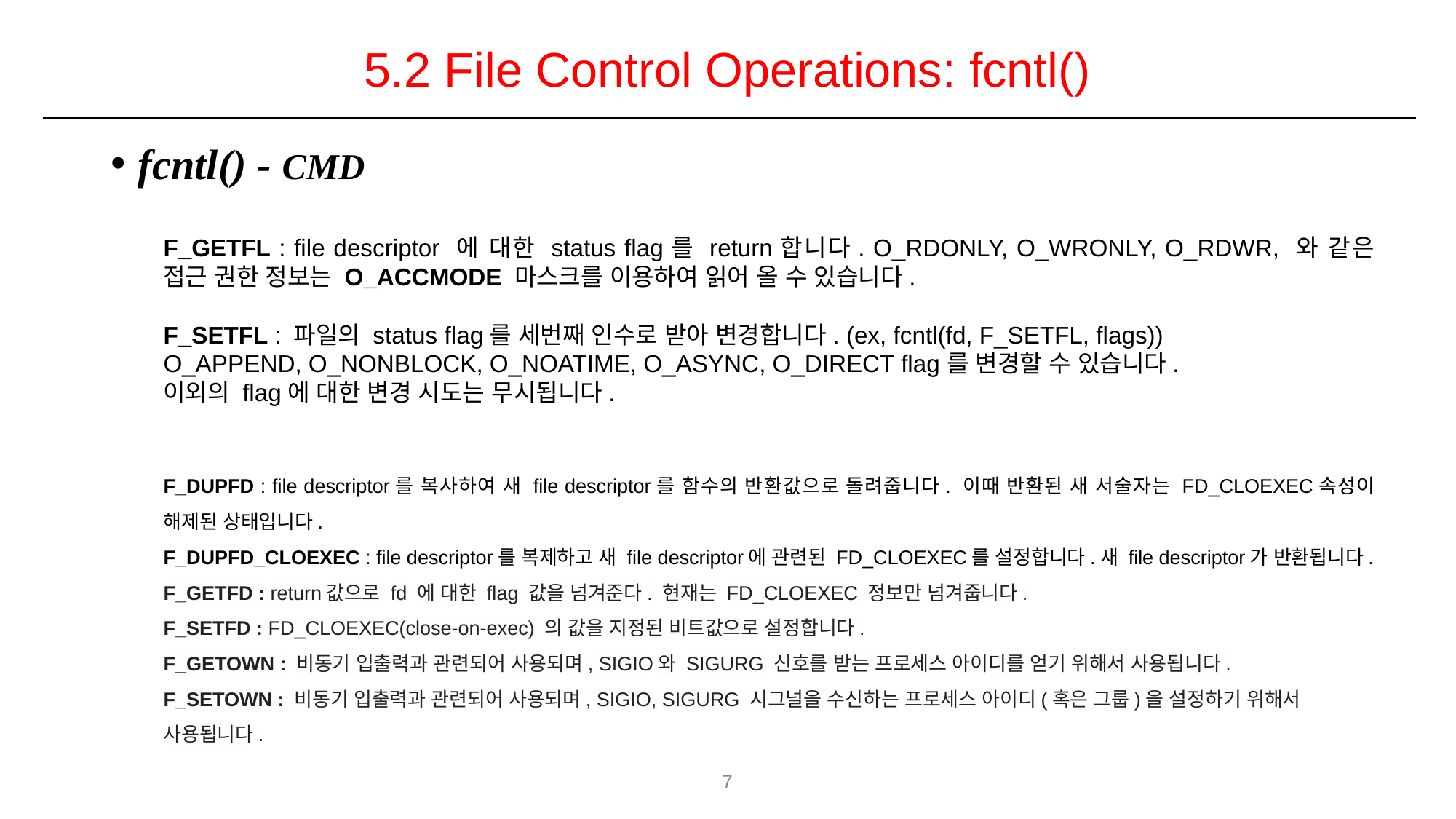

# 5.2 File Control Operations: fcntl()
fcntl() - CMD

F_GETFL : file descriptor 에 대한 status flag를 return합니다. O_RDONLY, O_WRONLY, O_RDWR, 와 같은 접근 권한 정보는 O_ACCMODE 마스크를 이용하여 읽어 올 수 있습니다.

F_SETFL : 파일의 status flag를 세번째 인수로 받아 변경합니다. (ex, fcntl(fd, F_SETFL, flags))
O_APPEND, O_NONBLOCK, O_NOATIME, O_ASYNC, O_DIRECT flag를 변경할 수 있습니다.
이외의 flag에 대한 변경 시도는 무시됩니다.

F_DUPFD : file descriptor를 복사하여 새 file descriptor를 함수의 반환값으로 돌려줍니다. 이때 반환된 새 서술자는 FD_CLOEXEC속성이 해제된 상태입니다.
F_DUPFD_CLOEXEC : file descriptor를 복제하고 새 file descriptor에 관련된 FD_CLOEXEC를 설정합니다.새 file descriptor가 반환됩니다.
F_GETFD : return값으로 fd 에 대한 flag 값을 넘겨준다. 현재는 FD_CLOEXEC 정보만 넘겨줍니다.
F_SETFD : FD_CLOEXEC(close-on-exec) 의 값을 지정된 비트값으로 설정합니다.
F_GETOWN : 비동기 입출력과 관련되어 사용되며, SIGIO와 SIGURG 신호를 받는 프로세스 아이디를 얻기 위해서 사용됩니다.
F_SETOWN : 비동기 입출력과 관련되어 사용되며, SIGIO, SIGURG 시그널을 수신하는 프로세스 아이디(혹은 그룹)을 설정하기 위해서 사용됩니다.

7